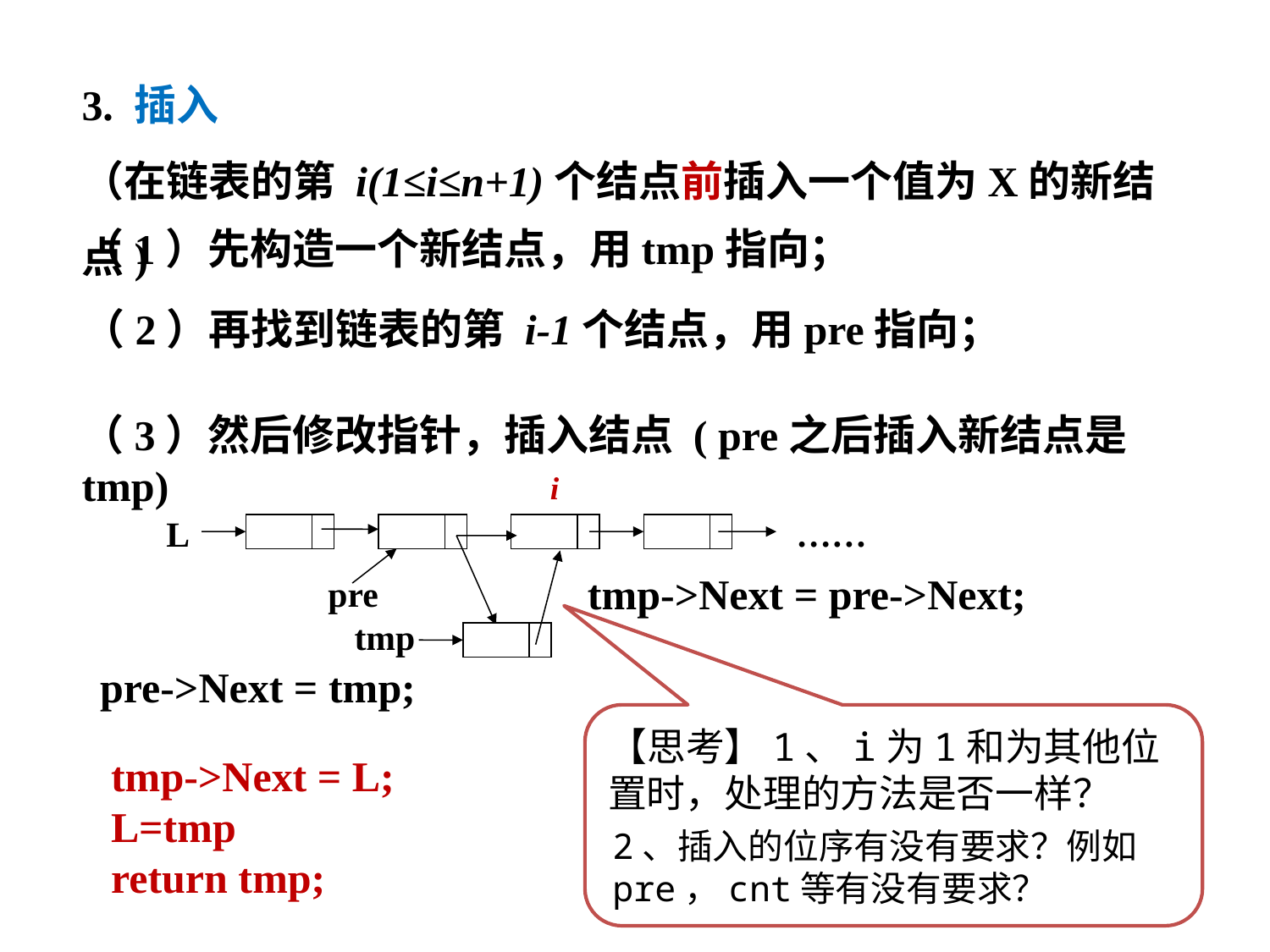

3. 插入
（在链表的第 i(1≤i≤n+1)个结点前插入一个值为X的新结点)
（1）先构造一个新结点，用tmp指向；
（2）再找到链表的第 i-1个结点，用pre指向；
（3）然后修改指针，插入结点 ( pre之后插入新结点是 tmp)
i
……
L

pre
tmp

tmp->Next = pre->Next;
pre->Next = tmp;
【思考】1、i为1和为其他位置时，处理的方法是否一样？

tmp->Next = L;
L=tmp
return tmp;
2、插入的位序有没有要求？例如pre，cnt等有没有要求？